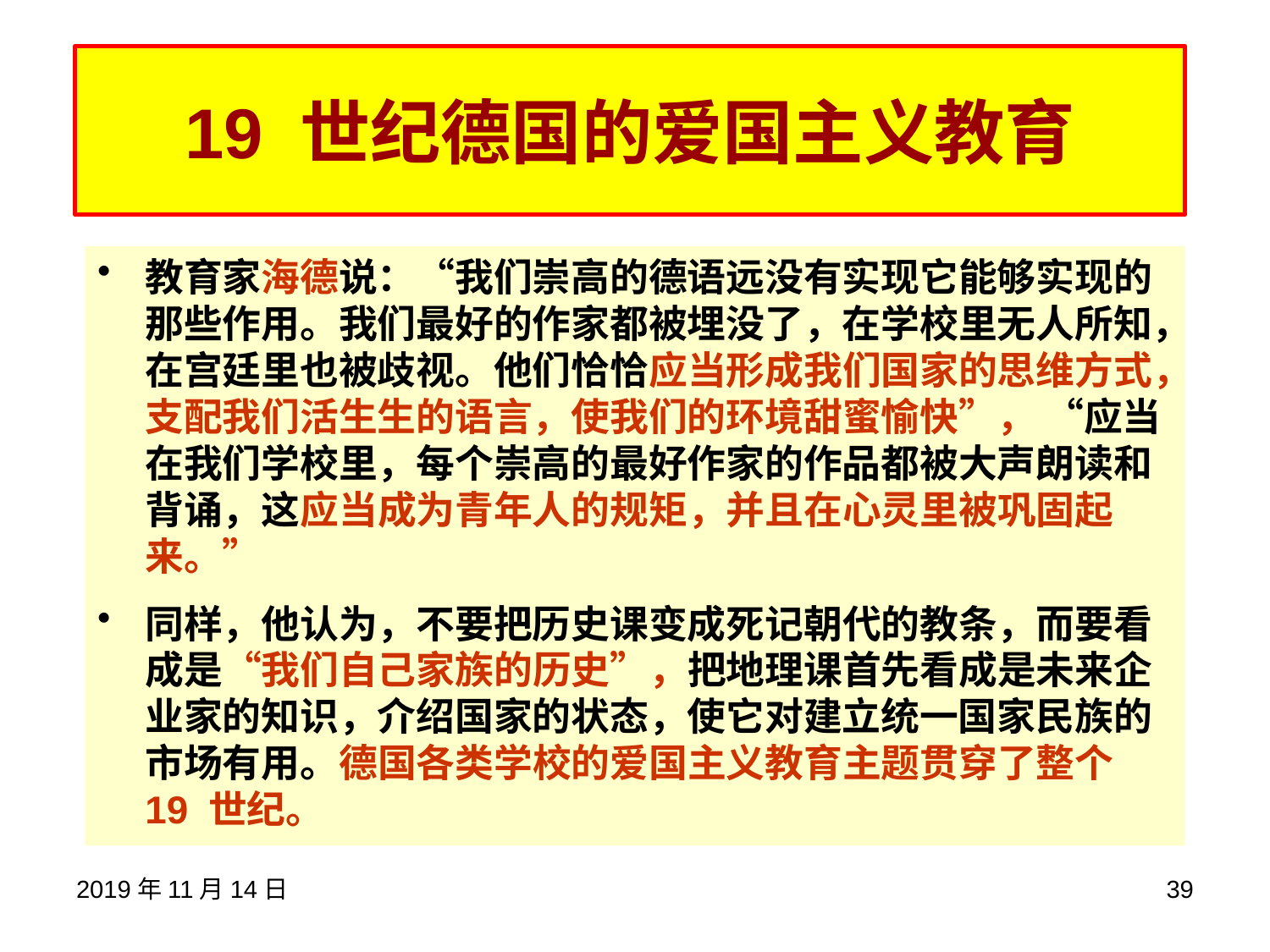

# 19 世纪德国的爱国主义教育
教育家海德说：“我们崇高的德语远没有实现它能够实现的那些作用。我们最好的作家都被埋没了，在学校里无人所知，在宫廷里也被歧视。他们恰恰应当形成我们国家的思维方式，支配我们活生生的语言，使我们的环境甜蜜愉快”， “应当在我们学校里，每个崇高的最好作家的作品都被大声朗读和背诵，这应当成为青年人的规矩，并且在心灵里被巩固起来。”
同样，他认为，不要把历史课变成死记朝代的教条，而要看成是“我们自己家族的历史”，把地理课首先看成是未来企业家的知识，介绍国家的状态，使它对建立统一国家民族的市场有用。德国各类学校的爱国主义教育主题贯穿了整个 19 世纪。
2019年11月14日
39